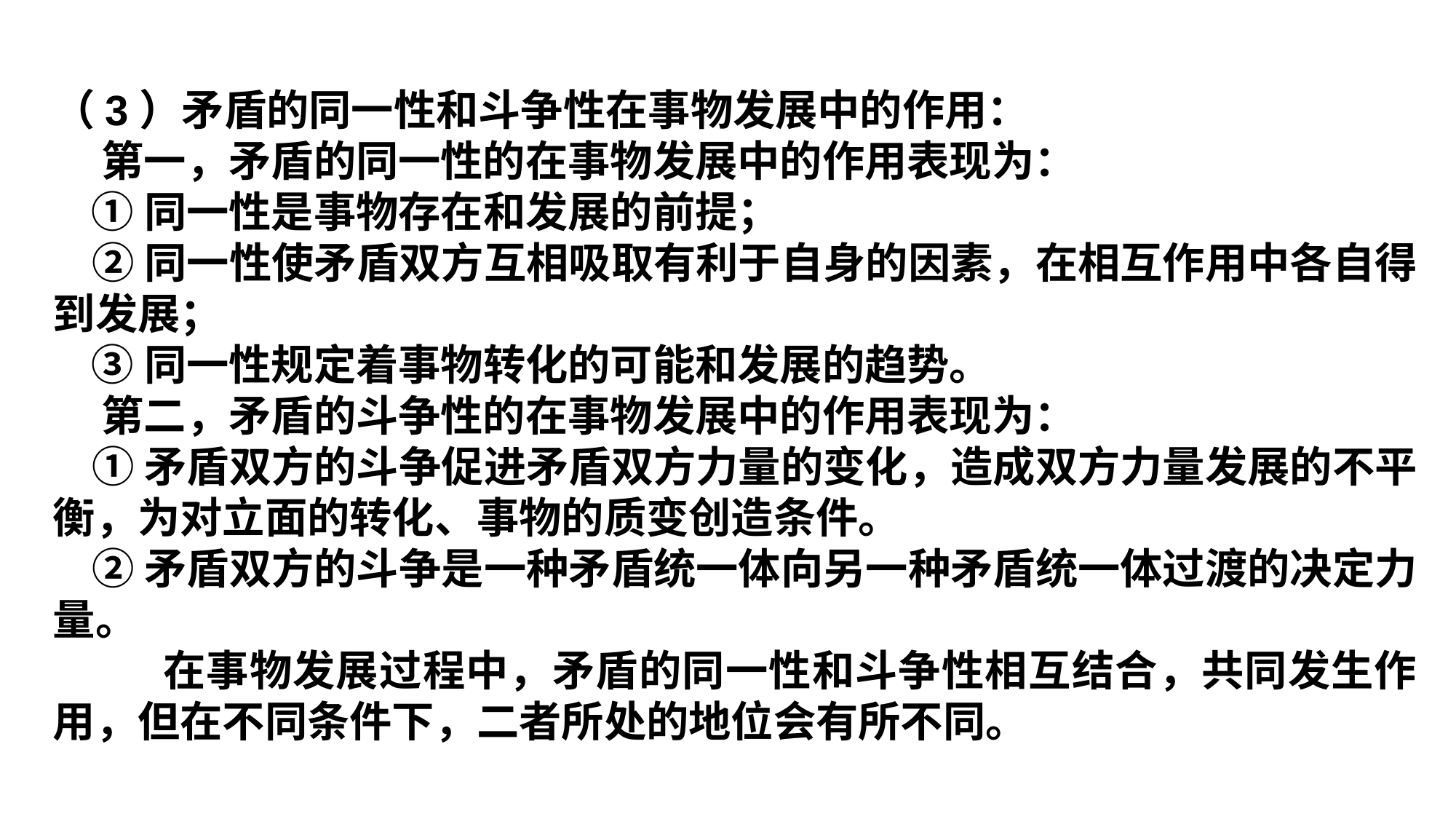

（3）矛盾的同一性和斗争性在事物发展中的作用：
    第一，矛盾的同一性的在事物发展中的作用表现为：
    ①同一性是事物存在和发展的前提；
    ②同一性使矛盾双方互相吸取有利于自身的因素，在相互作用中各自得到发展；
    ③同一性规定着事物转化的可能和发展的趋势。
    第二，矛盾的斗争性的在事物发展中的作用表现为：
    ①矛盾双方的斗争促进矛盾双方力量的变化，造成双方力量发展的不平衡，为对立面的转化、事物的质变创造条件。
    ②矛盾双方的斗争是一种矛盾统一体向另一种矛盾统一体过渡的决定力量。
	在事物发展过程中，矛盾的同一性和斗争性相互结合，共同发生作用，但在不同条件下，二者所处的地位会有所不同。